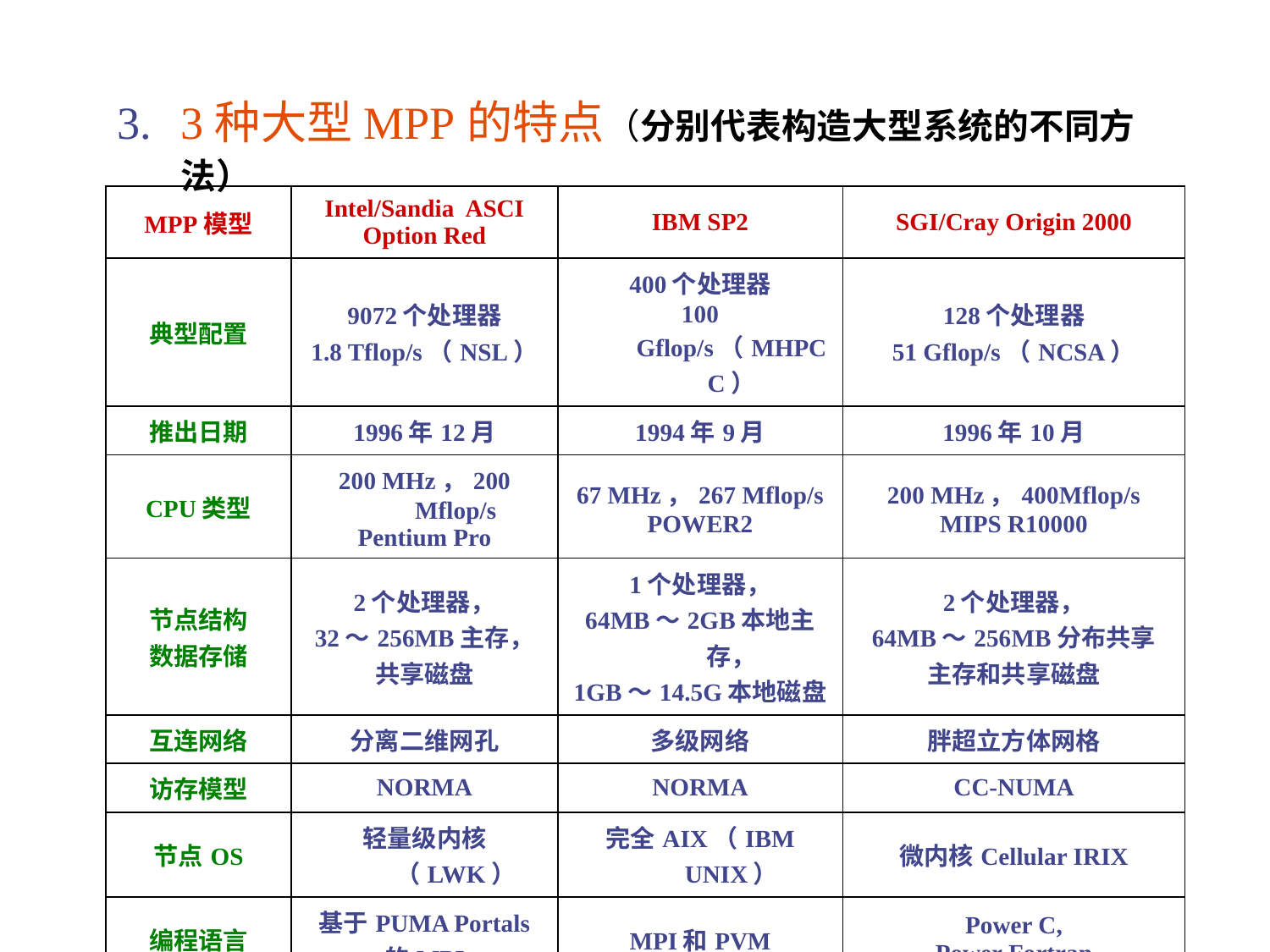

#
3种大型MPP的特点（分别代表构造大型系统的不同方法）
| MPP模型 | Intel/Sandia ASCI Option Red | IBM SP2 | SGI/Cray Origin 2000 |
| --- | --- | --- | --- |
| 典型配置 | 9072个处理器 1.8 Tflop/s（NSL） | 400个处理器 100 Gflop/s（MHPCC） | 128个处理器 51 Gflop/s（NCSA） |
| 推出日期 | 1996年12月 | 1994年9月 | 1996年10月 |
| CPU类型 | 200 MHz，200 Mflop/s Pentium Pro | 67 MHz，267 Mflop/s POWER2 | 200 MHz，400Mflop/s MIPS R10000 |
| 节点结构 数据存储 | 2个处理器， 32～256MB主存， 共享磁盘 | 1个处理器， 64MB～2GB本地主存， 1GB～14.5G本地磁盘 | 2个处理器， 64MB～256MB分布共享 主存和共享磁盘 |
| 互连网络 | 分离二维网孔 | 多级网络 | 胖超立方体网格 |
| 访存模型 | NORMA | NORMA | CC-NUMA |
| 节点OS | 轻量级内核（LWK） | 完全AIX（IBM UNIX） | 微内核Cellular IRIX |
| 编程语言 | 基于PUMA Portals 的MPI | MPI和PVM | Power C, Power Fortran |
| 其他编程模型 | NX, PVM, HPF | HPF, Linda | MPI, PVM |